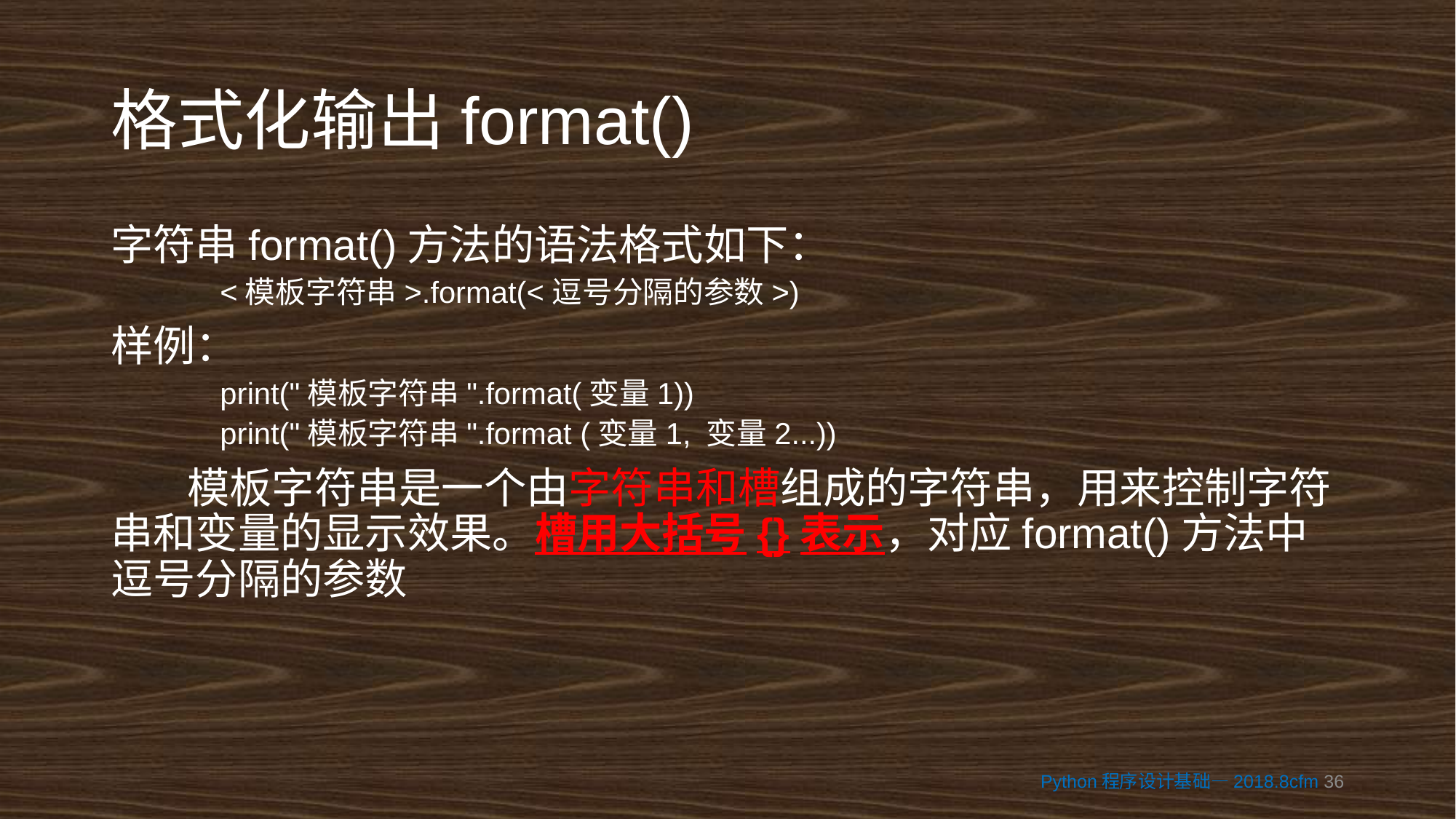

# 格式化输出format()
字符串format()方法的语法格式如下：
<模板字符串>.format(<逗号分隔的参数>)
样例：
print("模板字符串".format(变量1))
print("模板字符串".format (变量1, 变量2...))
       模板字符串是一个由字符串和槽组成的字符串，用来控制字符串和变量的显示效果。槽用大括号{}表示，对应format()方法中逗号分隔的参数
Python程序设计基础—2018.8cfm 36